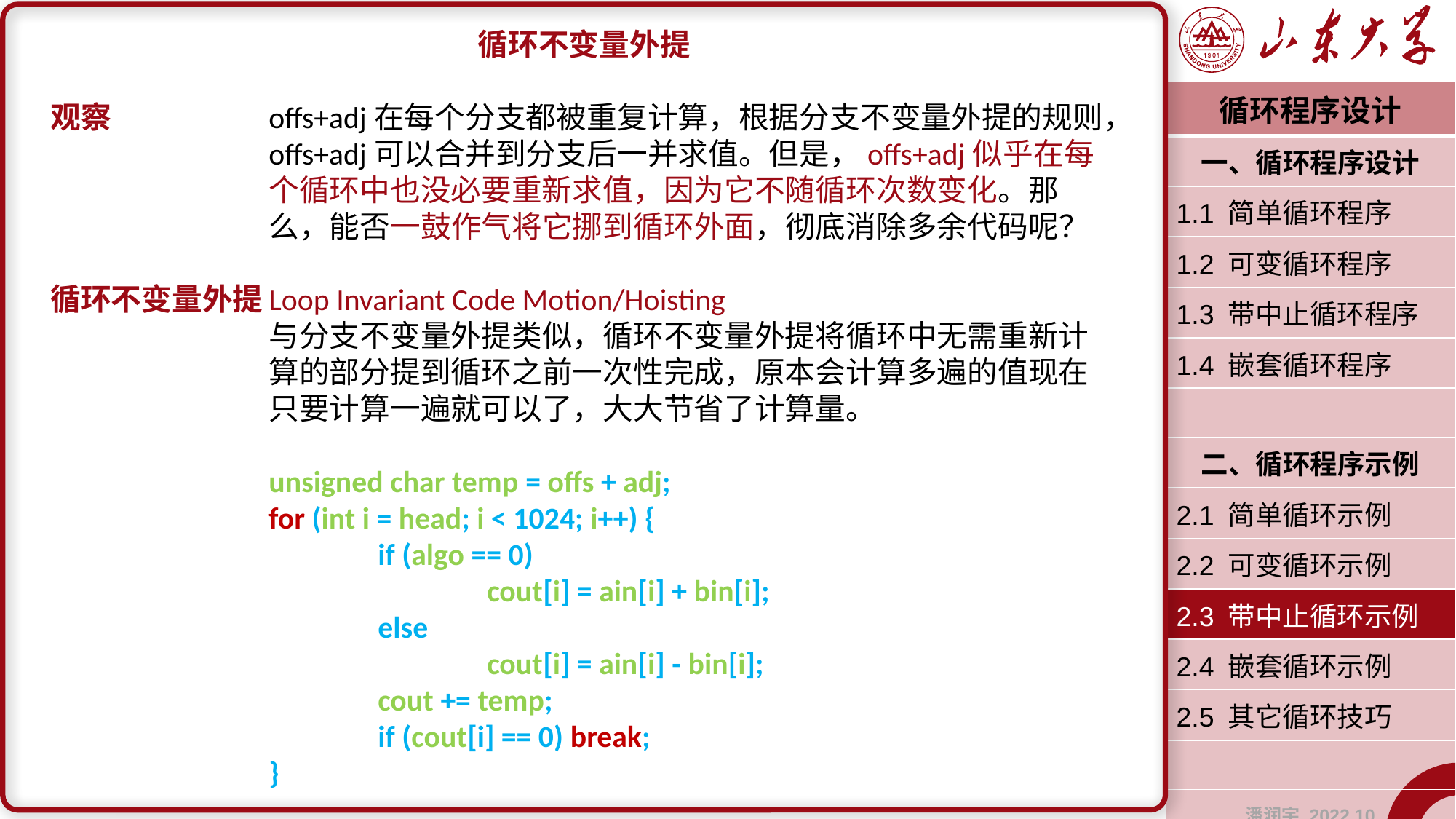

循环不变量外提

观察		offs+adj在每个分支都被重复计算，根据分支不变量外提的规则，		offs+adj可以合并到分支后一并求值。但是，offs+adj似乎在每		个循环中也没必要重新求值，因为它不随循环次数变化。那		么，能否一鼓作气将它挪到循环外面，彻底消除多余代码呢？

循环不变量外提	Loop Invariant Code Motion/Hoisting
		与分支不变量外提类似，循环不变量外提将循环中无需重新计		算的部分提到循环之前一次性完成，原本会计算多遍的值现在		只要计算一遍就可以了，大大节省了计算量。

		unsigned char temp = offs + adj;
		for (int i = head; i < 1024; i++) {
			if (algo == 0)
				cout[i] = ain[i] + bin[i];
			else
				cout[i] = ain[i] - bin[i];
			cout += temp;
			if (cout[i] == 0) break;
		}
| 循环程序设计 |
| --- |
| 一、循环程序设计 |
| 1.1 简单循环程序 |
| 1.2 可变循环程序 |
| 1.3 带中止循环程序 |
| 1.4 嵌套循环程序 |
|  |
| 二、循环程序示例 |
| 2.1 简单循环示例 |
| 2.2 可变循环示例 |
| 2.3 带中止循环示例 |
| 2.4 嵌套循环示例 |
| 2.5 其它循环技巧 |
|  |
| 潘润宇 2022.10 |